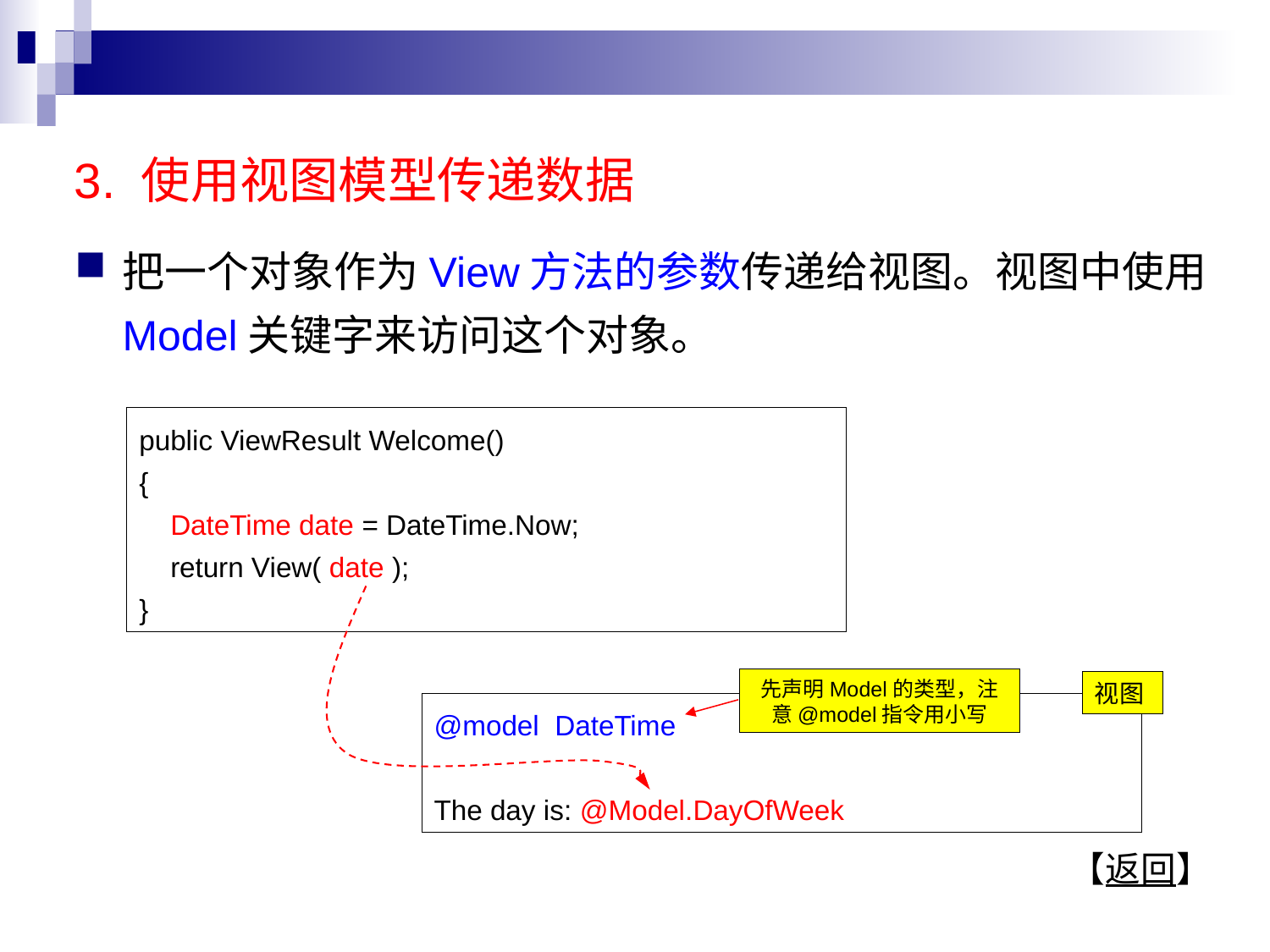

3. 使用视图模型传递数据
把一个对象作为View方法的参数传递给视图。视图中使用Model关键字来访问这个对象。
public ViewResult Welcome()
{
    DateTime date = DateTime.Now;
    return View( date );
}

先声明Model的类型，注意@model指令用小写
视图
@model  DateTime

The day is: @Model.DayOfWeek
【返回】